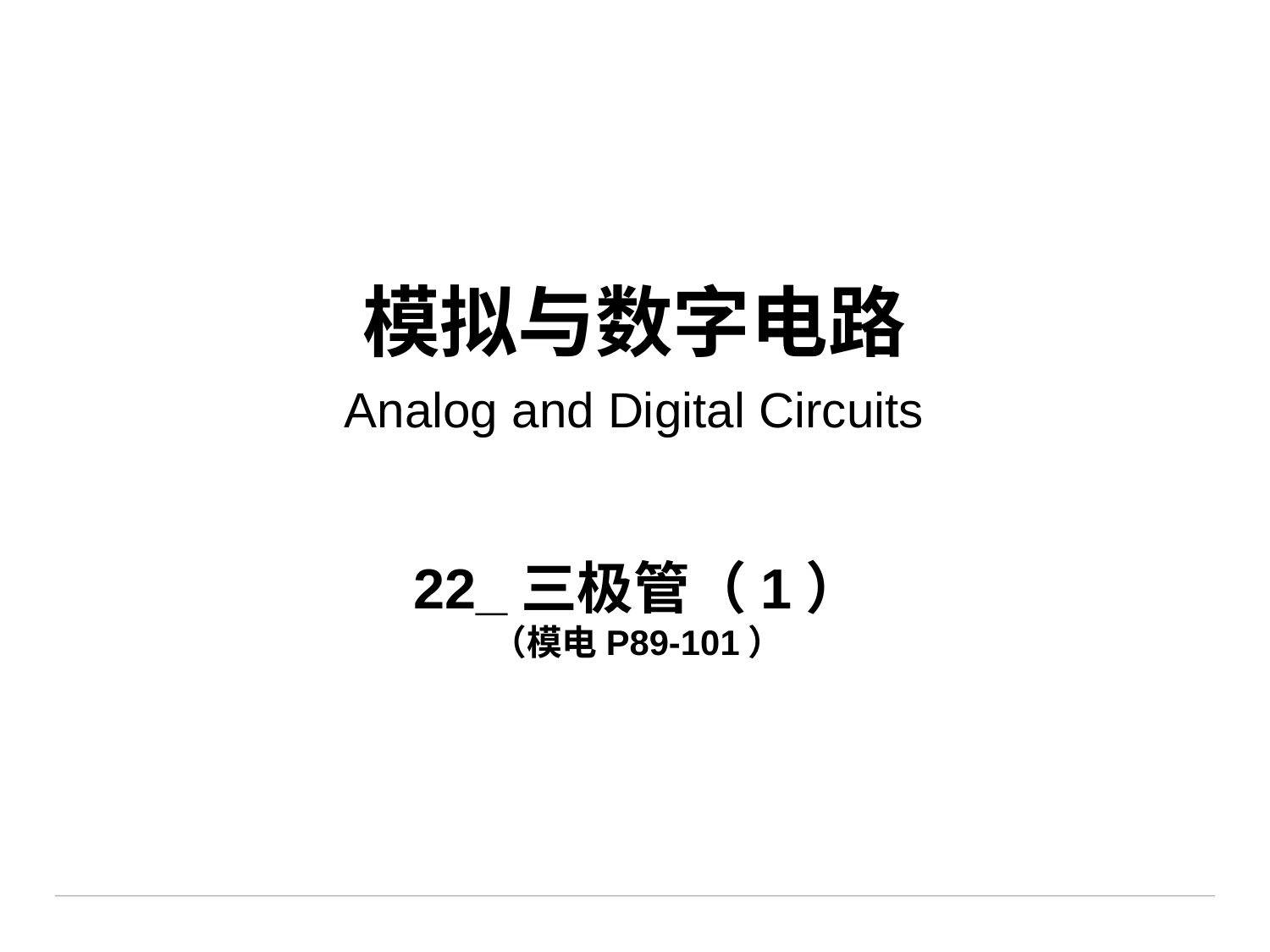

# 模拟与数字电路 Analog and Digital Circuits
22_三极管（1）
（模电P89-101）